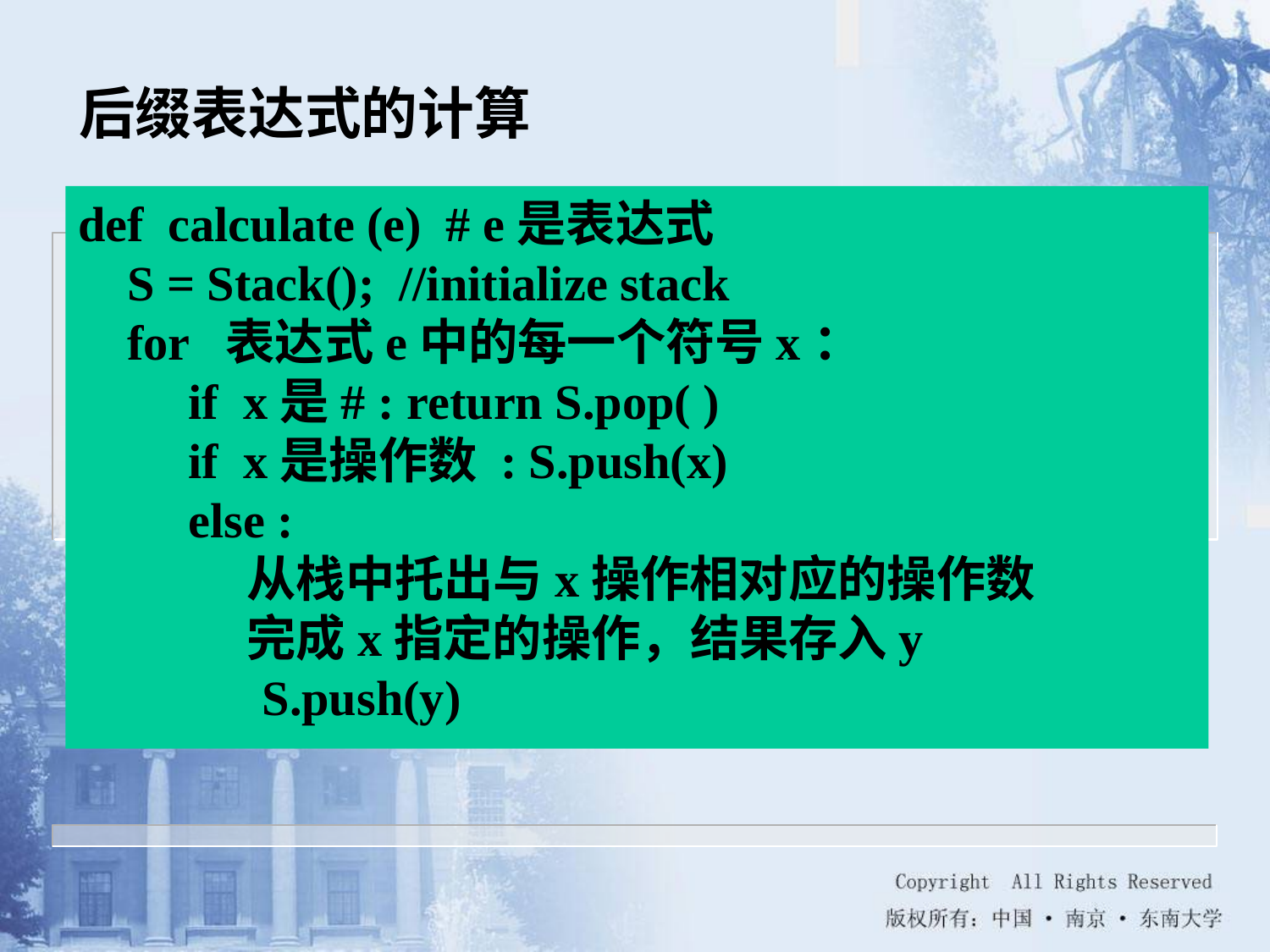

后缀表达式的计算
def  calculate (e)  # e是表达式
    S = Stack();  //initialize stack
    for  表达式e中的每一个符号x：
         if  x是# : return S.pop( )
         if  x是操作数 : S.push(x)
         else :
              从栈中托出与x操作相对应的操作数
              完成x指定的操作，结果存入y
               S.push(y)